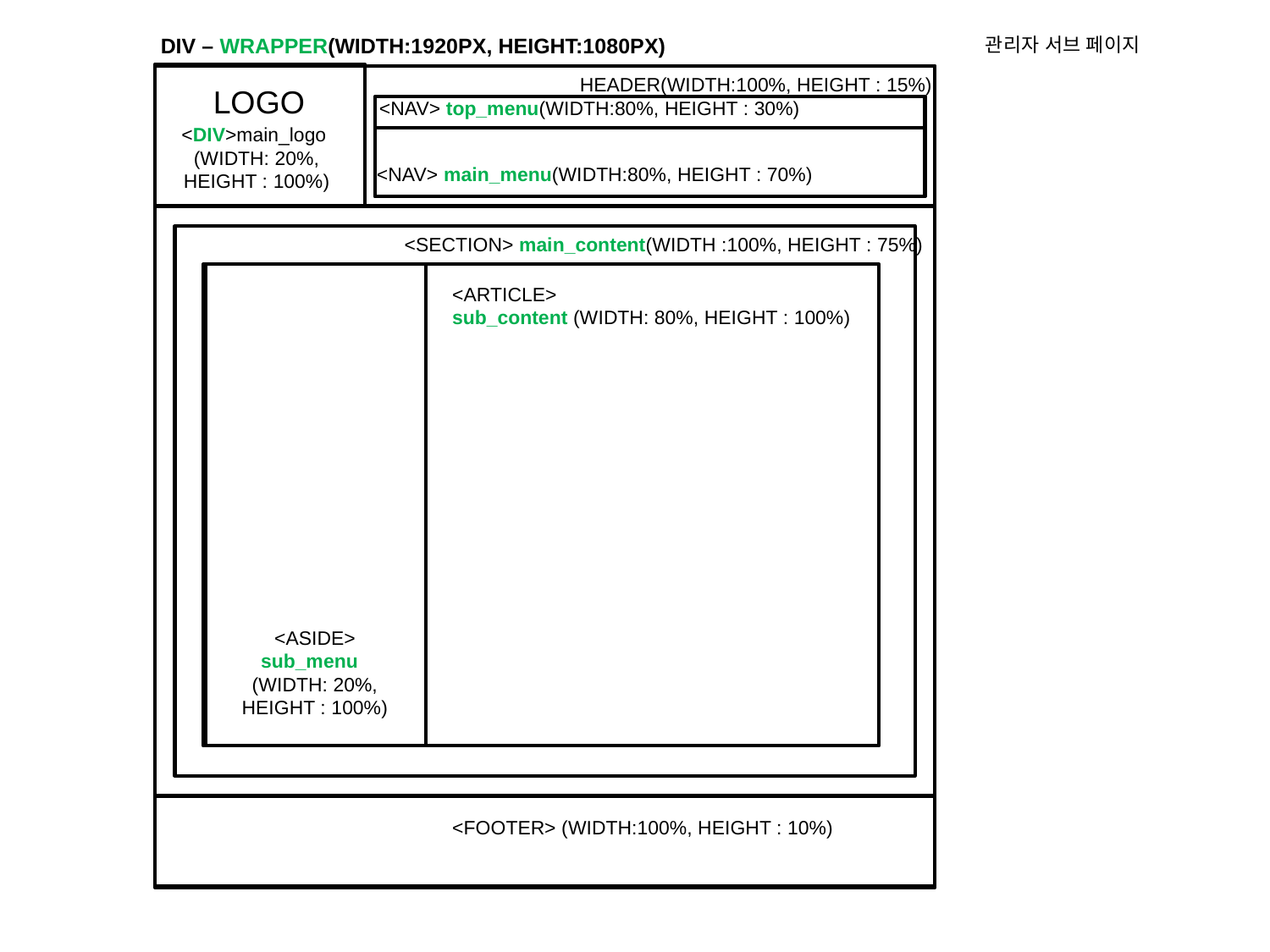

DIV – WRAPPER(WIDTH:1920PX, HEIGHT:1080PX)
관리자 서브 페이지

HEADER(WIDTH:100%, HEIGHT : 15%)
LOGO
<NAV> top_menu(WIDTH:80%, HEIGHT : 30%)

<DIV>main_logo
(WIDTH: 20%, HEIGHT : 100%)

<NAV> main_menu(WIDTH:80%, HEIGHT : 70%)

<SECTION> main_content(WIDTH :100%, HEIGHT : 75%)

<ARTICLE>
sub_content (WIDTH: 80%, HEIGHT : 100%)
<ASIDE> sub_menu
(WIDTH: 20%, HEIGHT : 100%)

<FOOTER> (WIDTH:100%, HEIGHT : 10%)